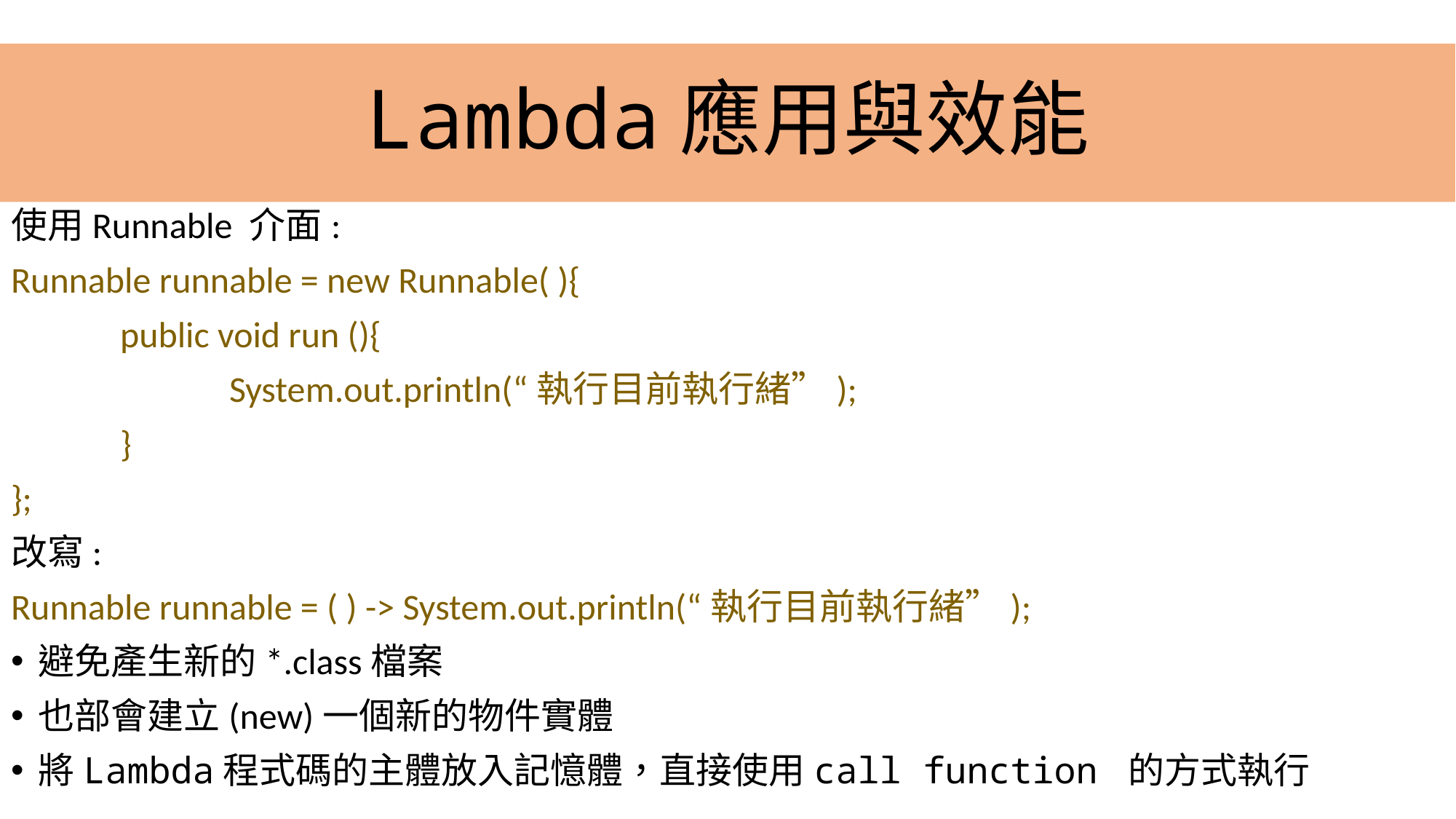

# Lambda應用與效能
使用Runnable 介面:
Runnable runnable = new Runnable( ){
	public void run (){
		System.out.println(“執行目前執行緒”);
	}
};
改寫:
Runnable runnable = ( ) -> System.out.println(“執行目前執行緒”);
避免產生新的*.class檔案
也部會建立(new)一個新的物件實體
將Lambda程式碼的主體放入記憶體，直接使用call function 的方式執行